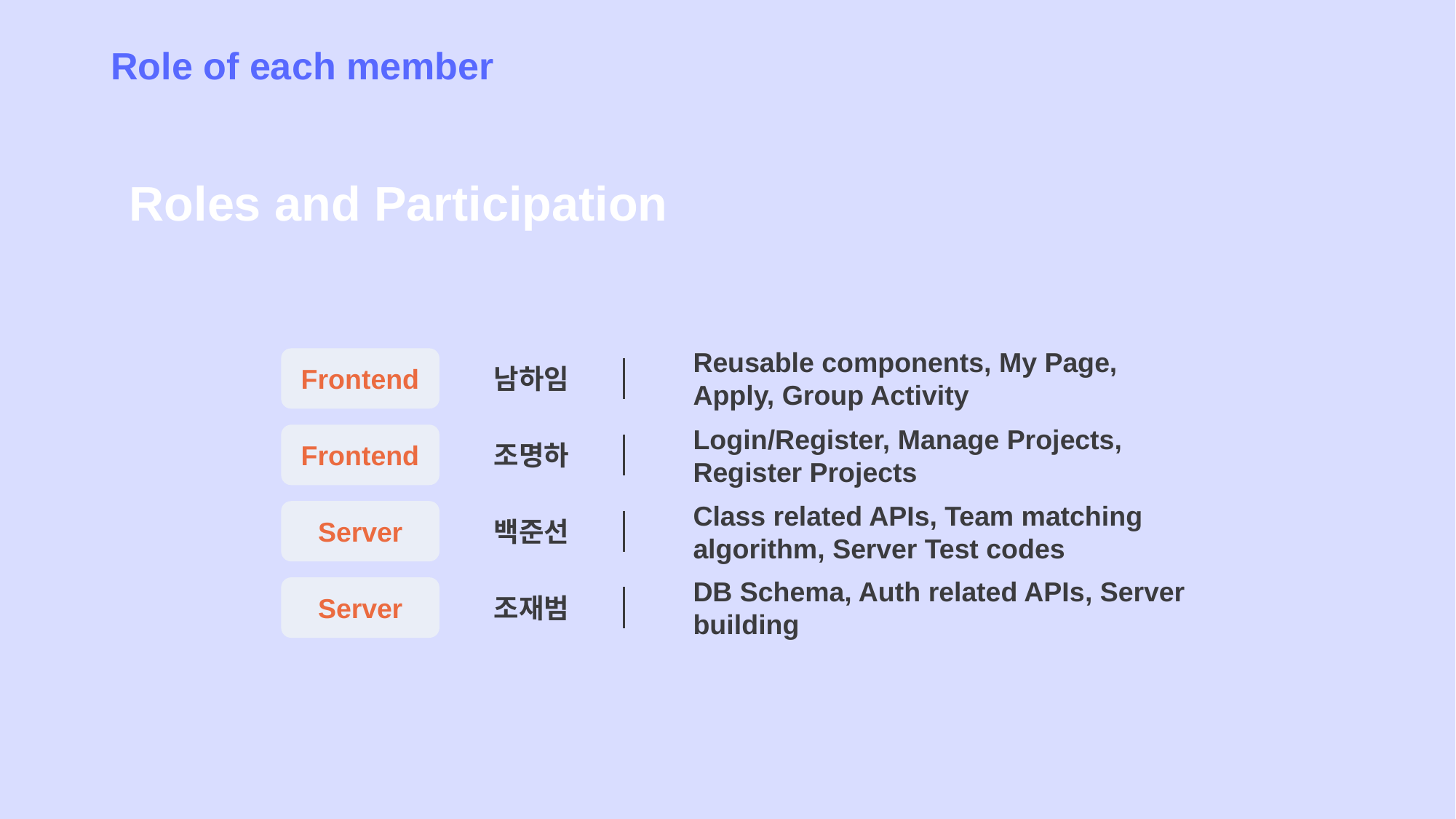

# Role of each member
Roles and Participation
Reusable components, My Page, Apply, Group Activity
Frontend
남하임
Login/Register, Manage Projects, Register Projects
Frontend
조명하
Class related APIs, Team matching algorithm, Server Test codes
Server
백준선
DB Schema, Auth related APIs, Server building
Server
조재범